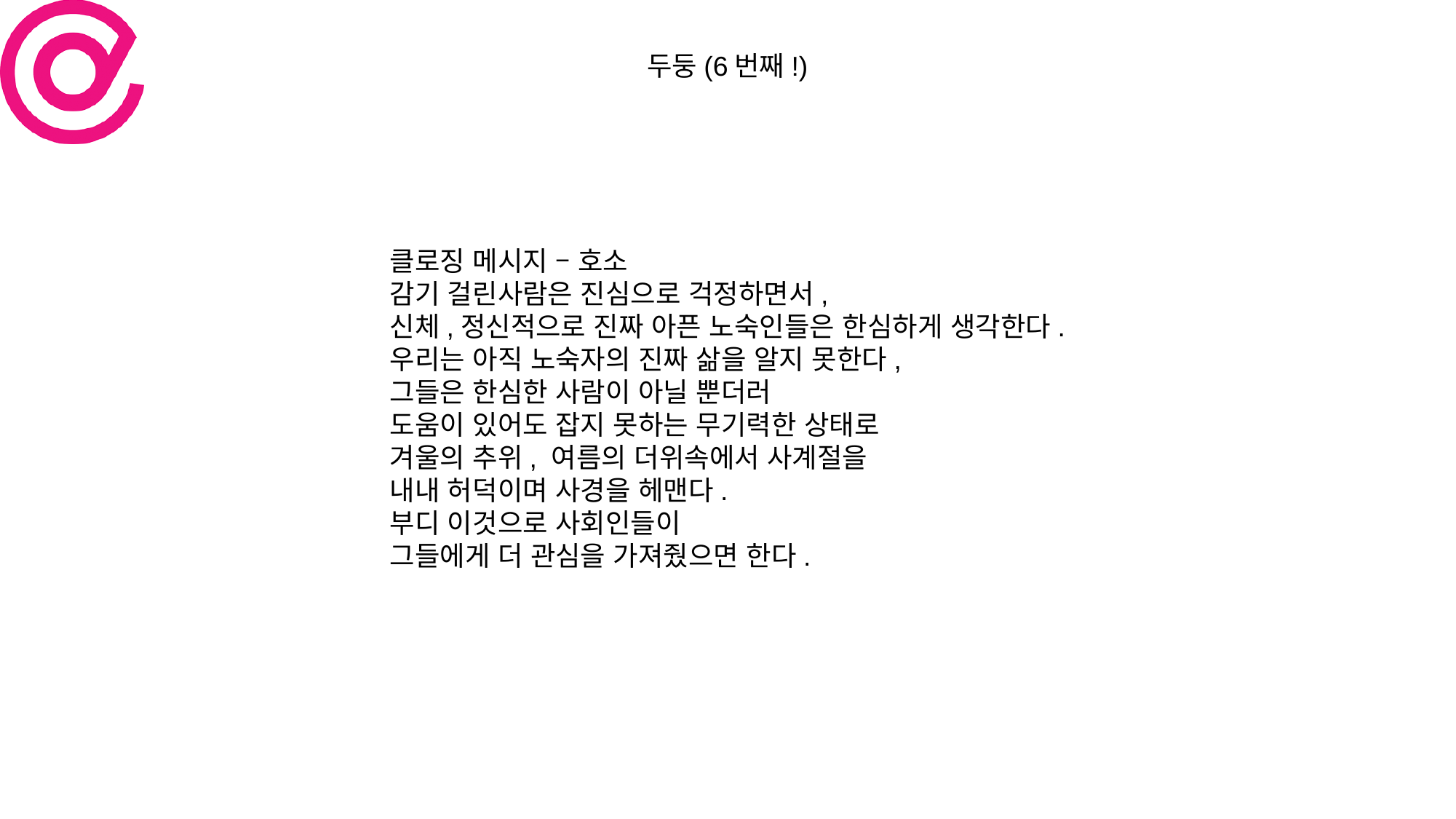

두둥(6번째!)
클로징 메시지 – 호소
감기 걸린사람은 진심으로 걱정하면서,
신체,정신적으로 진짜 아픈 노숙인들은 한심하게 생각한다.
우리는 아직 노숙자의 진짜 삶을 알지 못한다,
그들은 한심한 사람이 아닐 뿐더러
도움이 있어도 잡지 못하는 무기력한 상태로
겨울의 추위, 여름의 더위속에서 사계절을
내내 허덕이며 사경을 헤맨다.
부디 이것으로 사회인들이
그들에게 더 관심을 가져줬으면 한다.